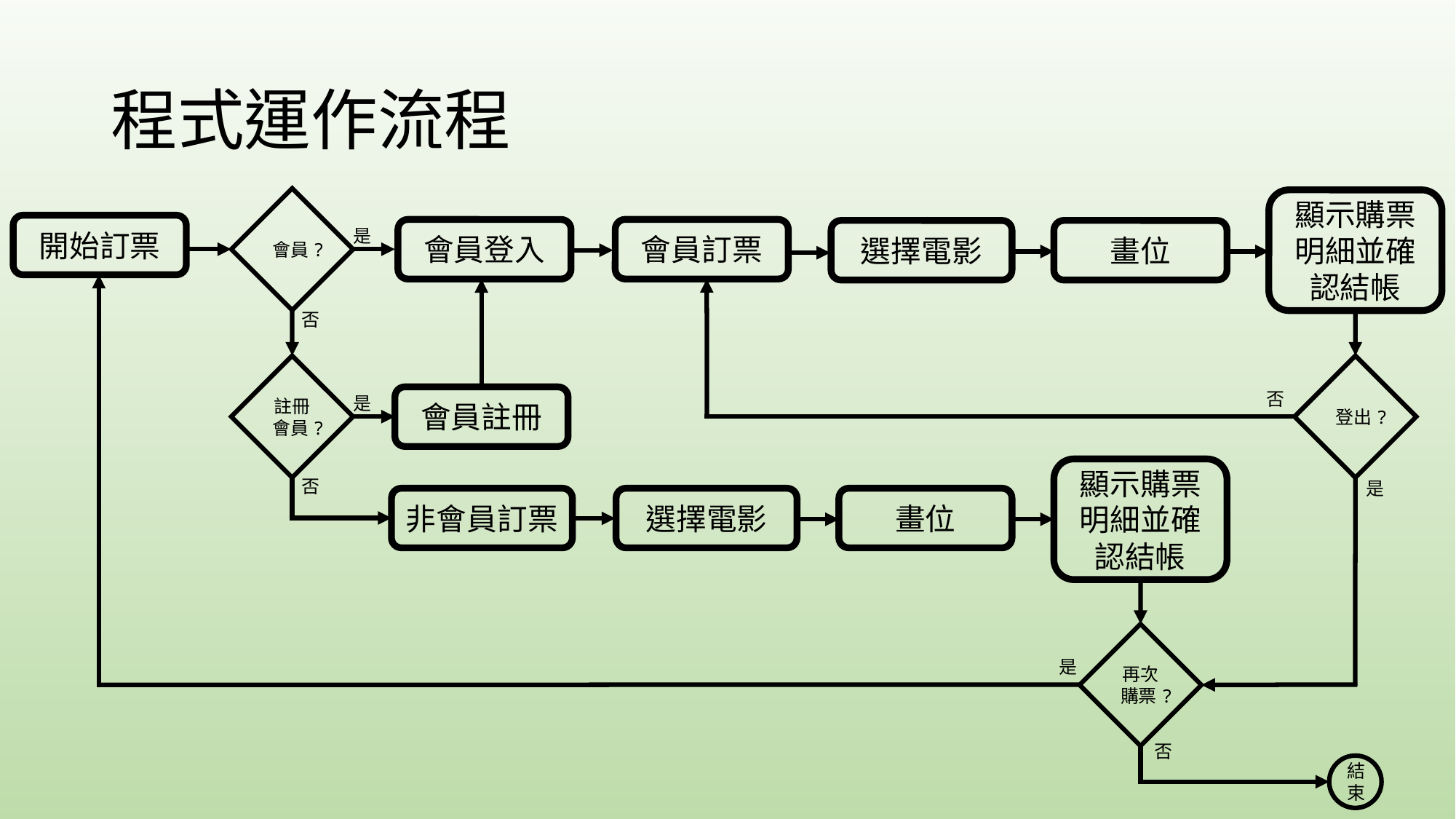

# 程式運作流程
會員?
顯示購票明細並確認結帳
開始訂票
是
會員訂票
會員登入
選擇電影
畫位
否
登出?
註冊會員?
否
是
會員註冊
顯示購票明細並確認結帳
否
是
非會員訂票
選擇電影
畫位
再次購票?
是
否
結束